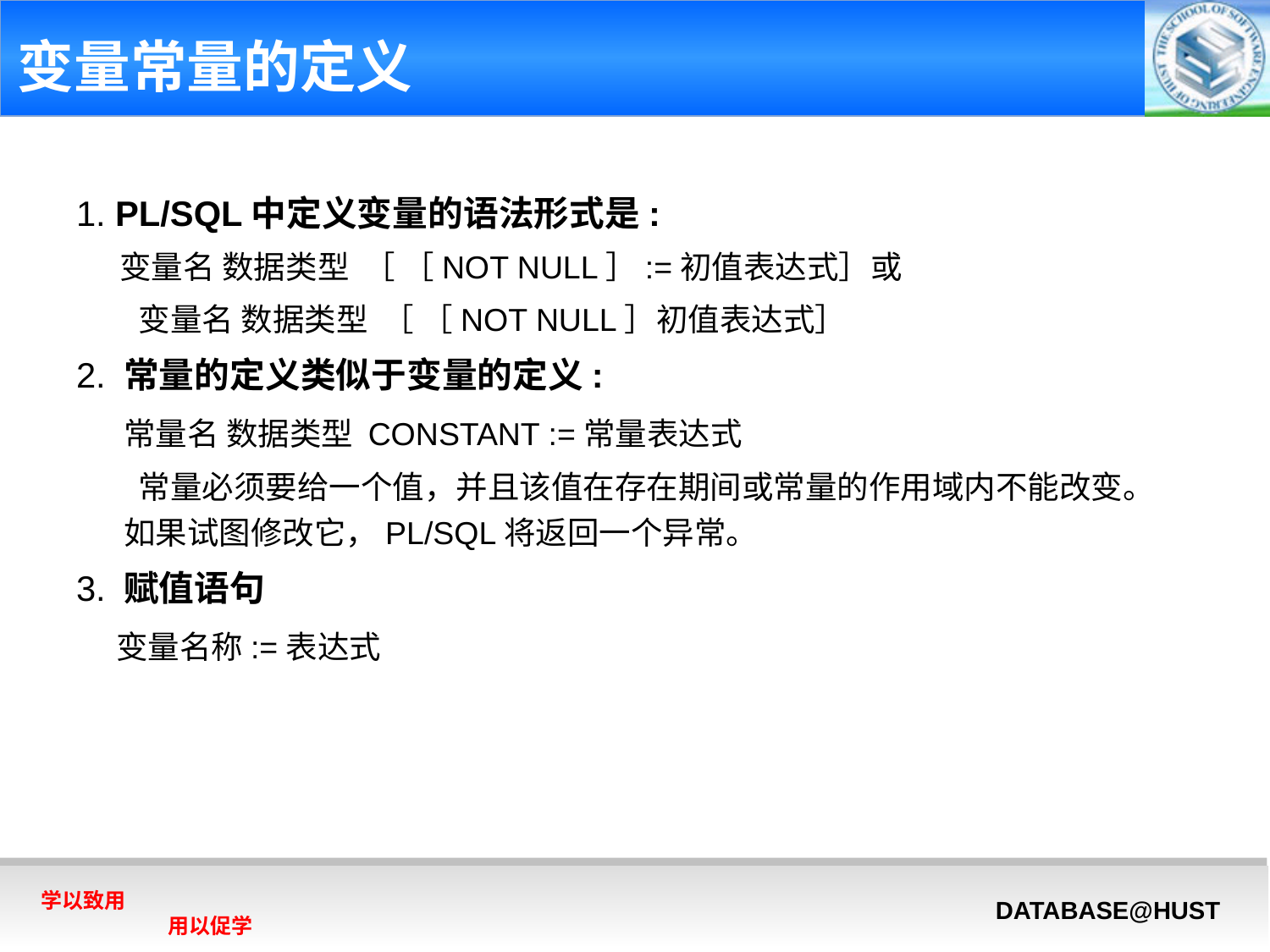

# 变量常量的定义
1. PL/SQL中定义变量的语法形式是:
     变量名 数据类型  ［ ［NOT NULL］:=初值表达式］或
	 变量名 数据类型  ［ ［NOT NULL］初值表达式］
2. 常量的定义类似于变量的定义:
     常量名 数据类型 CONSTANT :=常量表达式
	 常量必须要给一个值，并且该值在存在期间或常量的作用域内不能改变。如果试图修改它，PL/SQL将返回一个异常。
3. 赋值语句
    变量名称:=表达式